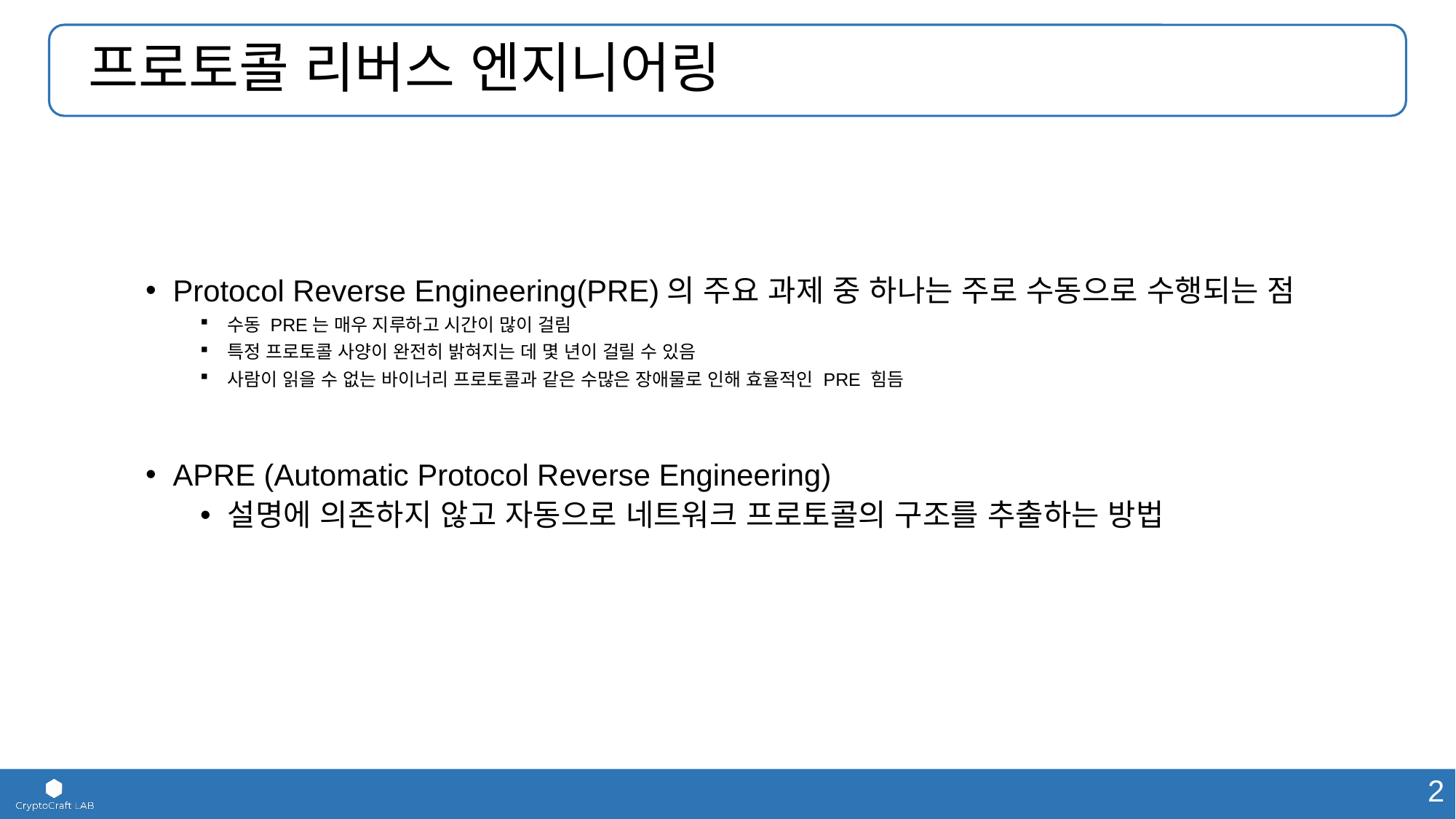

# 프로토콜 리버스 엔지니어링

Protocol Reverse Engineering(PRE)의 주요 과제 중 하나는 주로 수동으로 수행되는 점
수동 PRE는 매우 지루하고 시간이 많이 걸림
특정 프로토콜 사양이 완전히 밝혀지는 데 몇 년이 걸릴 수 있음
사람이 읽을 수 없는 바이너리 프로토콜과 같은 수많은 장애물로 인해 효율적인 PRE 힘듬

APRE (Automatic Protocol Reverse Engineering)
설명에 의존하지 않고 자동으로 네트워크 프로토콜의 구조를 추출하는 방법